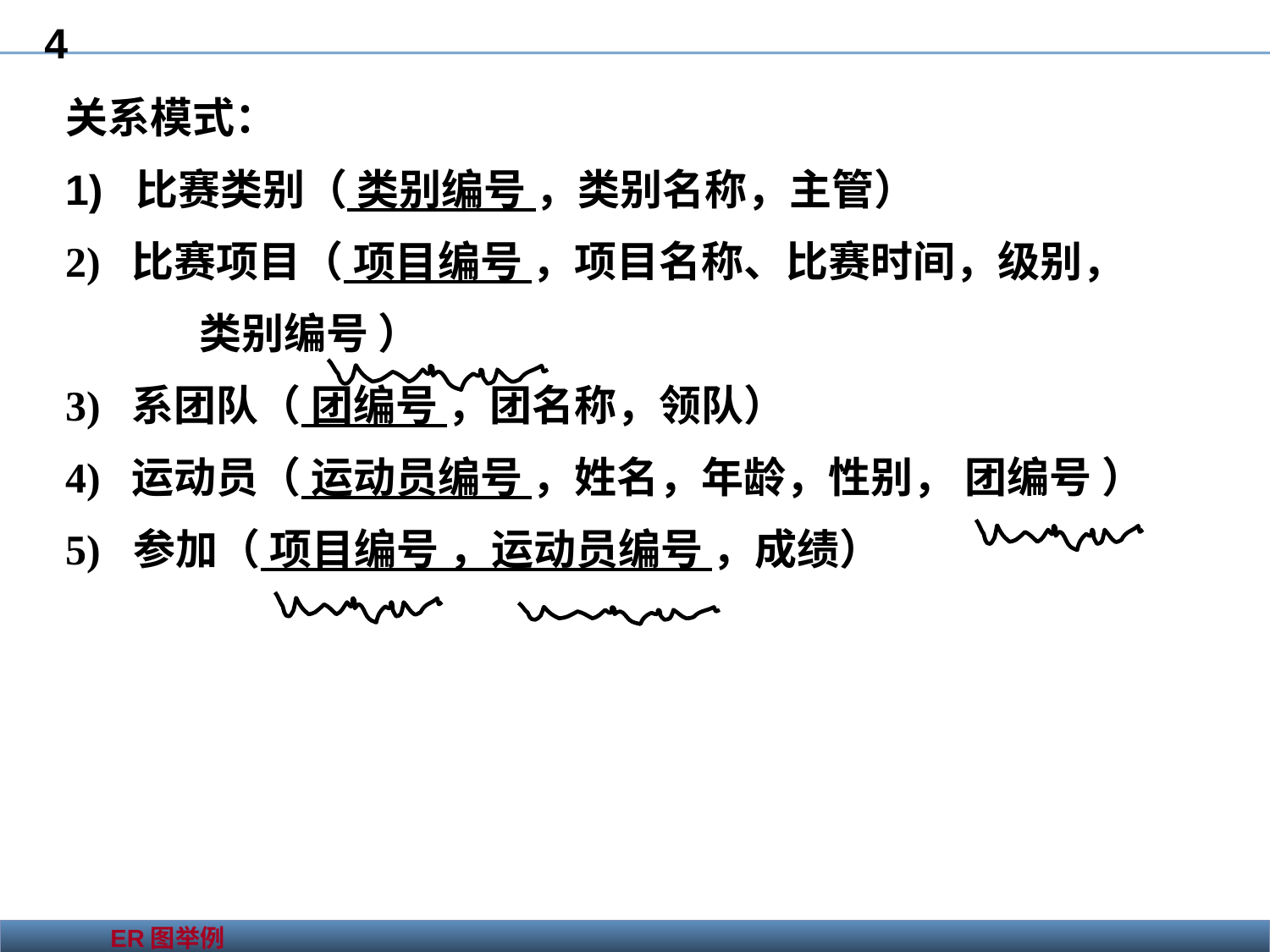

4
关系模式：
1)  比赛类别（ 类别编号 ，类别名称，主管）
2)  比赛项目（ 项目编号 ，项目名称、比赛时间，级别，
             类别编号 ）
3)  系团队（ 团编号 ，团名称，领队）
4)  运动员（ 运动员编号 ，姓名，年龄，性别， 团编号 ）
5)  参加（ 项目编号 ，运动员编号 ，成绩）

              ER图举例